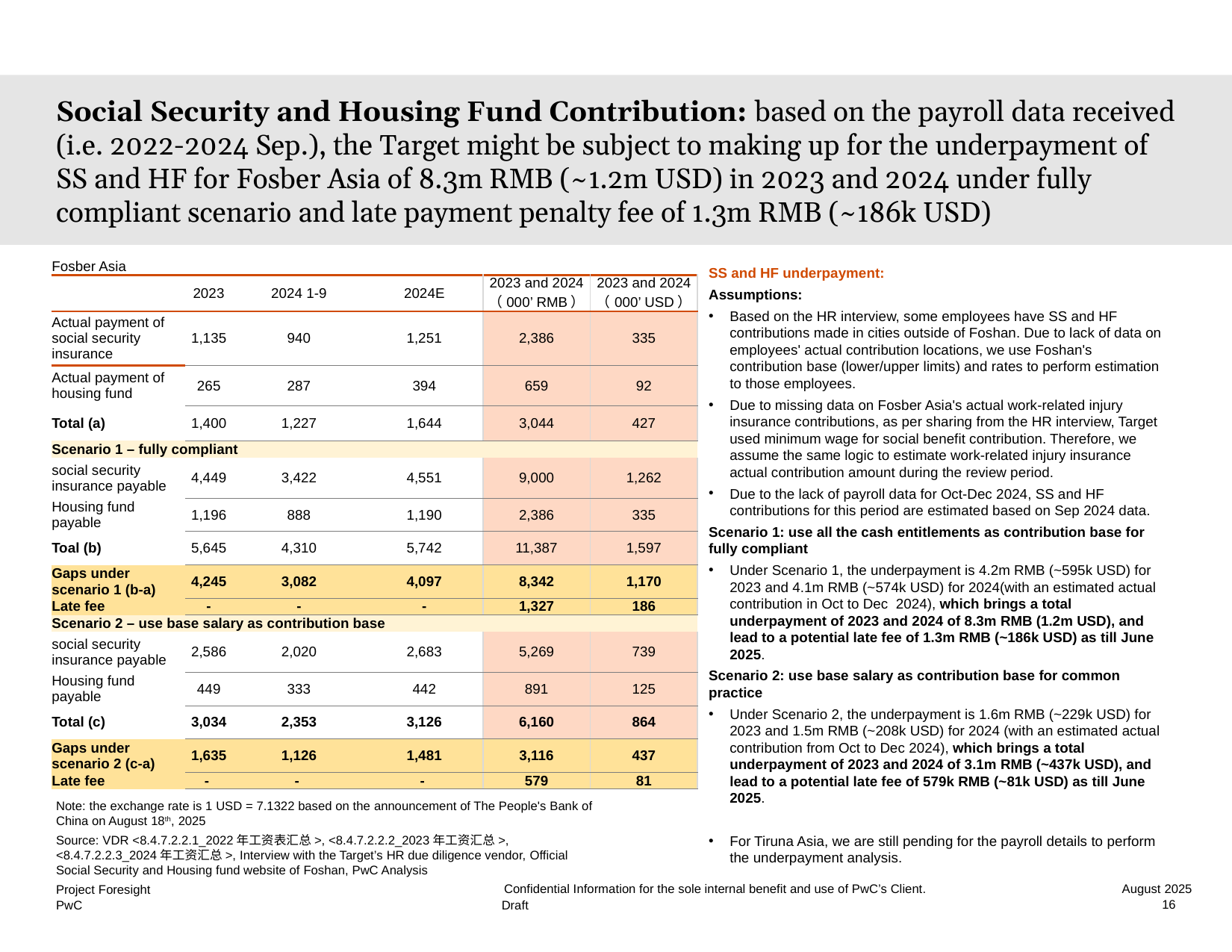

-1 Selected
Information
# Social Security and Housing Fund Contribution: based on the payroll data received (i.e. 2022-2024 Sep.), the Target might be subject to making up for the underpayment of SS and HF for Fosber Asia of 8.3m RMB (~1.2m USD) in 2023 and 2024 under fully compliant scenario and late payment penalty fee of 1.3m RMB (~186k USD)
| Fosber Asia |  |  |  |  |  |
| --- | --- | --- | --- | --- | --- |
|  | 2023 | 2024 1-9 | 2024E | 2023 and 2024 （000’ RMB） | 2023 and 2024 （000’ USD） |
| Actual payment of social security insurance | 1,135 | 940 | 1,251 | 2,386 | 335 |
| Actual payment of housing fund | 265 | 287 | 394 | 659 | 92 |
| Total (a) | 1,400 | 1,227 | 1,644 | 3,044 | 427 |
| Scenario 1 – fully compliant |  |  |  |  |  |
| social security insurance payable | 4,449 | 3,422 | 4,551 | 9,000 | 1,262 |
| Housing fund payable | 1,196 | 888 | 1,190 | 2,386 | 335 |
| Toal (b) | 5,645 | 4,310 | 5,742 | 11,387 | 1,597 |
| Gaps under scenario 1 (b-a) | 4,245 | 3,082 | 4,097 | 8,342 | 1,170 |
| Late fee | - | - | - | 1,327 | 186 |
| Scenario 2 – use base salary as contribution base |  |  |  |  |  |
| social security insurance payable | 2,586 | 2,020 | 2,683 | 5,269 | 739 |
| Housing fund payable | 449 | 333 | 442 | 891 | 125 |
| Total (c) | 3,034 | 2,353 | 3,126 | 6,160 | 864 |
| Gaps under scenario 2 (c-a) | 1,635 | 1,126 | 1,481 | 3,116 | 437 |
| Late fee | - | - | - | 579 | 81 |
SS and HF underpayment:
Assumptions:
Based on the HR interview, some employees have SS and HF contributions made in cities outside of Foshan. Due to lack of data on employees' actual contribution locations, we use Foshan's contribution base (lower/upper limits) and rates to perform estimation to those employees.
Due to missing data on Fosber Asia's actual work-related injury insurance contributions, as per sharing from the HR interview, Target used minimum wage for social benefit contribution. Therefore, we assume the same logic to estimate work-related injury insurance actual contribution amount during the review period.
Due to the lack of payroll data for Oct-Dec 2024, SS and HF contributions for this period are estimated based on Sep 2024 data.
Scenario 1: use all the cash entitlements as contribution base for fully compliant
Under Scenario 1, the underpayment is 4.2m RMB (~595k USD) for 2023 and 4.1m RMB (~574k USD) for 2024(with an estimated actual contribution in Oct to Dec  2024), which brings a total underpayment of 2023 and 2024 of 8.3m RMB (1.2m USD), and lead to a potential late fee of 1.3m RMB (~186k USD) as till June 2025.
Scenario 2: use base salary as contribution base for common practice
Under Scenario 2, the underpayment is 1.6m RMB (~229k USD) for 2023 and 1.5m RMB (~208k USD) for 2024 (with an estimated actual contribution from Oct to Dec 2024), which brings a total underpayment of 2023 and 2024 of 3.1m RMB (~437k USD), and lead to a potential late fee of 579k RMB (~81k USD) as till June 2025.

For Tiruna Asia, we are still pending for the payroll details to perform the underpayment analysis.

Note: the exchange rate is 1 USD = 7.1322 based on the​​ announcement of The People's Bank of China on August 18th, 2025
Source: VDR <8.4.7.2.2.1_2022年工资表汇总>, <8.4.7.2.2.2_2023年工资汇总>,  <8.4.7.2.2.3_2024年工资汇总>, Interview with the Target’s HR due diligence vendor, Official Social Security and Housing fund website of Foshan, PwC Analysis
16